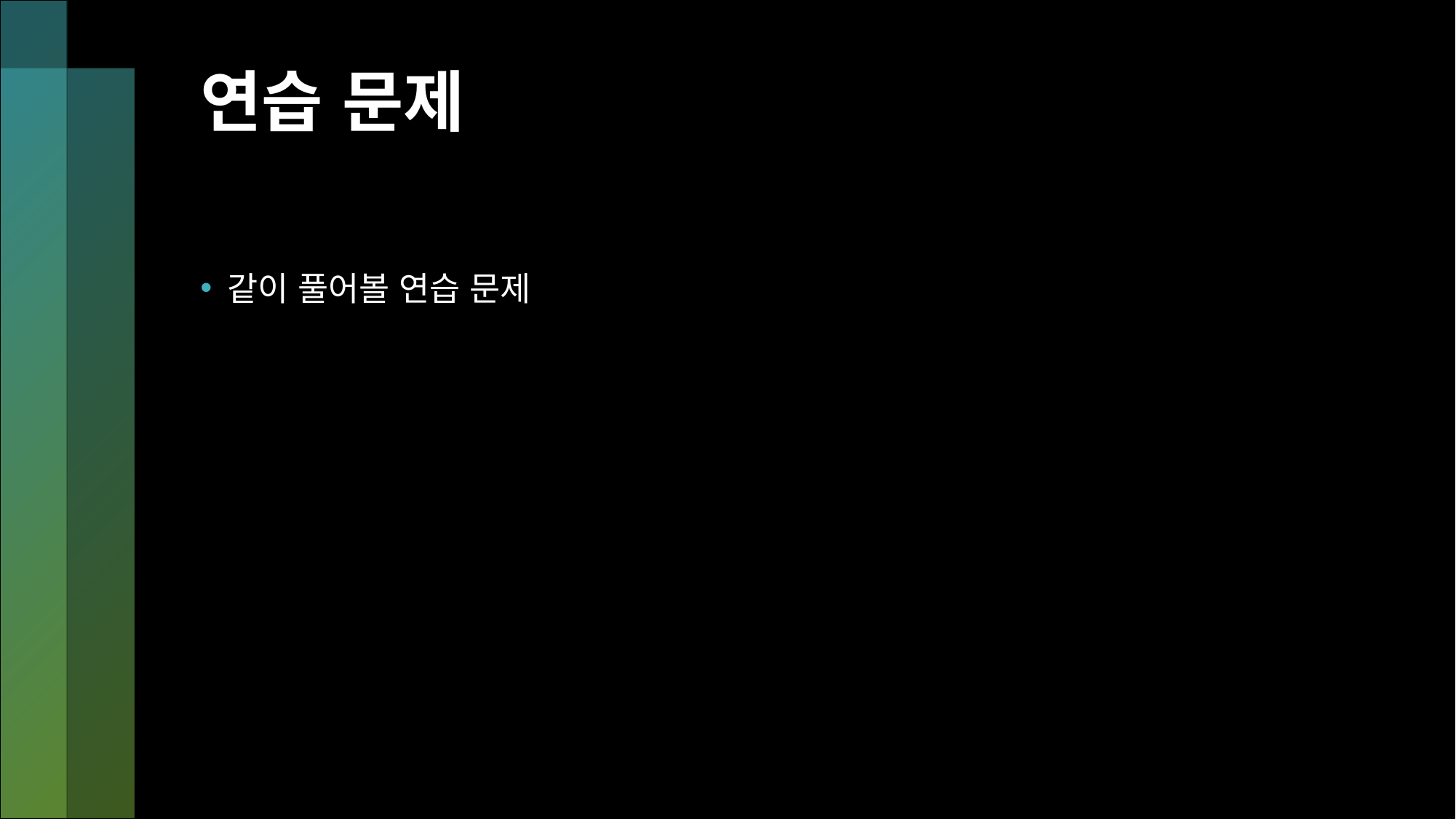

# 연습 문제
같이 풀어볼 연습 문제